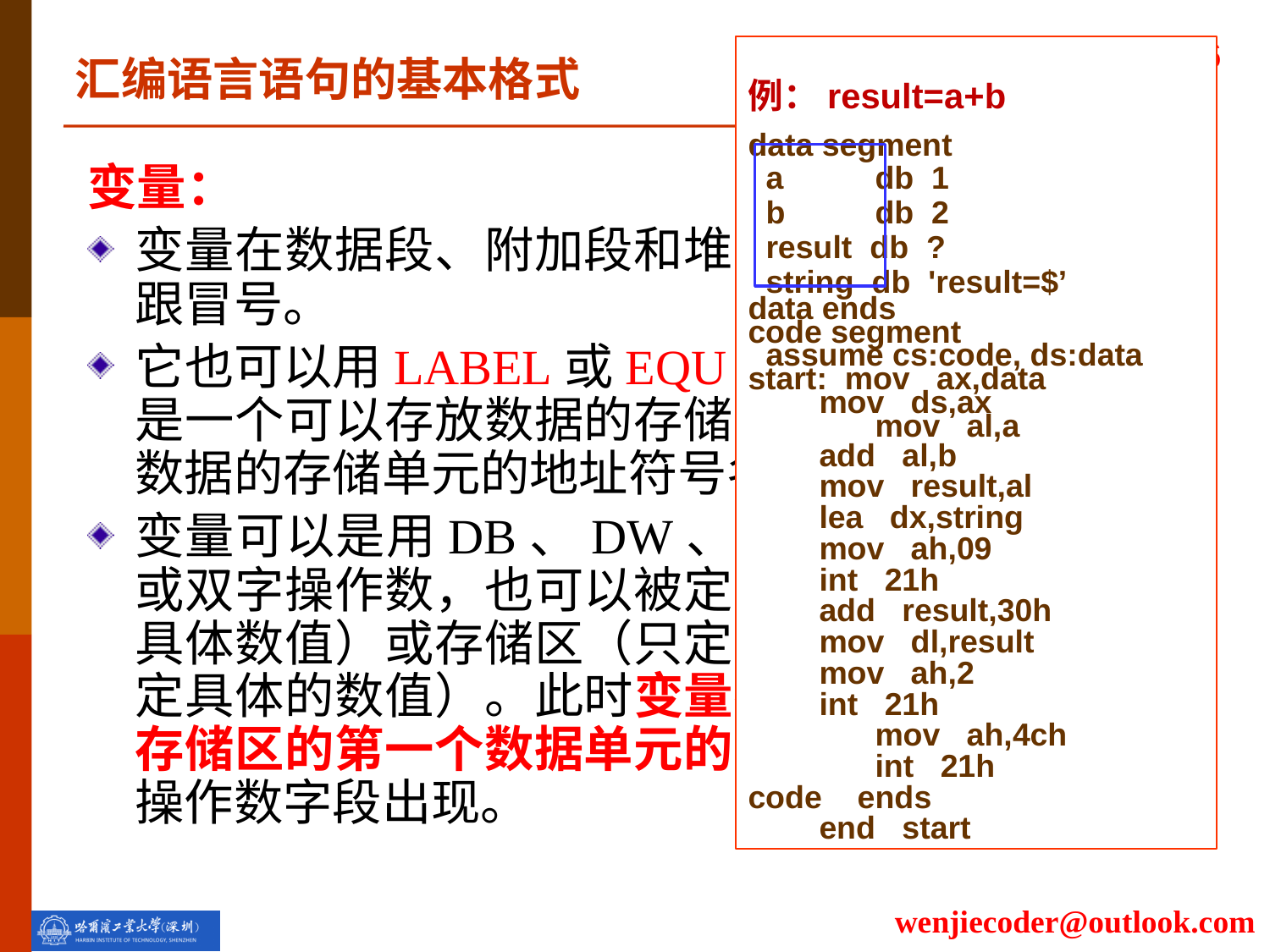

#

例：result=a+b

data segment
  a	db  1
  b	db  2
  result  db  ?
  string  db  'result=$’
data ends
code segment
  assume cs:code, ds:data
start:  mov   ax,data
        mov   ds,ax
	mov   al,a
        add   al,b
        mov   result,al
        lea   dx,string
        mov   ah,09
        int   21h
        add   result,30h
        mov   dl,result
        mov   ah,2
        int   21h
    	mov   ah,4ch
    	int   21h
code    ends
        end   start
汇编语言语句的基本格式

变量：
变量在数据段、附加段和堆栈段中定义，后面不跟冒号。
它也可以用LABEL或EQU伪指令来定义。变量是一个可以存放数据的存储单元的名字，即存放数据的存储单元的地址符号名。
变量可以是用DB、DW、DD定义的字节、字或双字操作数，也可以被定义为一个数据区（有具体数值）或存储区（只定义存储区域，而不指定具体的数值）。此时变量名仅表示该数据区或存储区的第一个数据单元的首地址。变量经常在操作数字段出现。